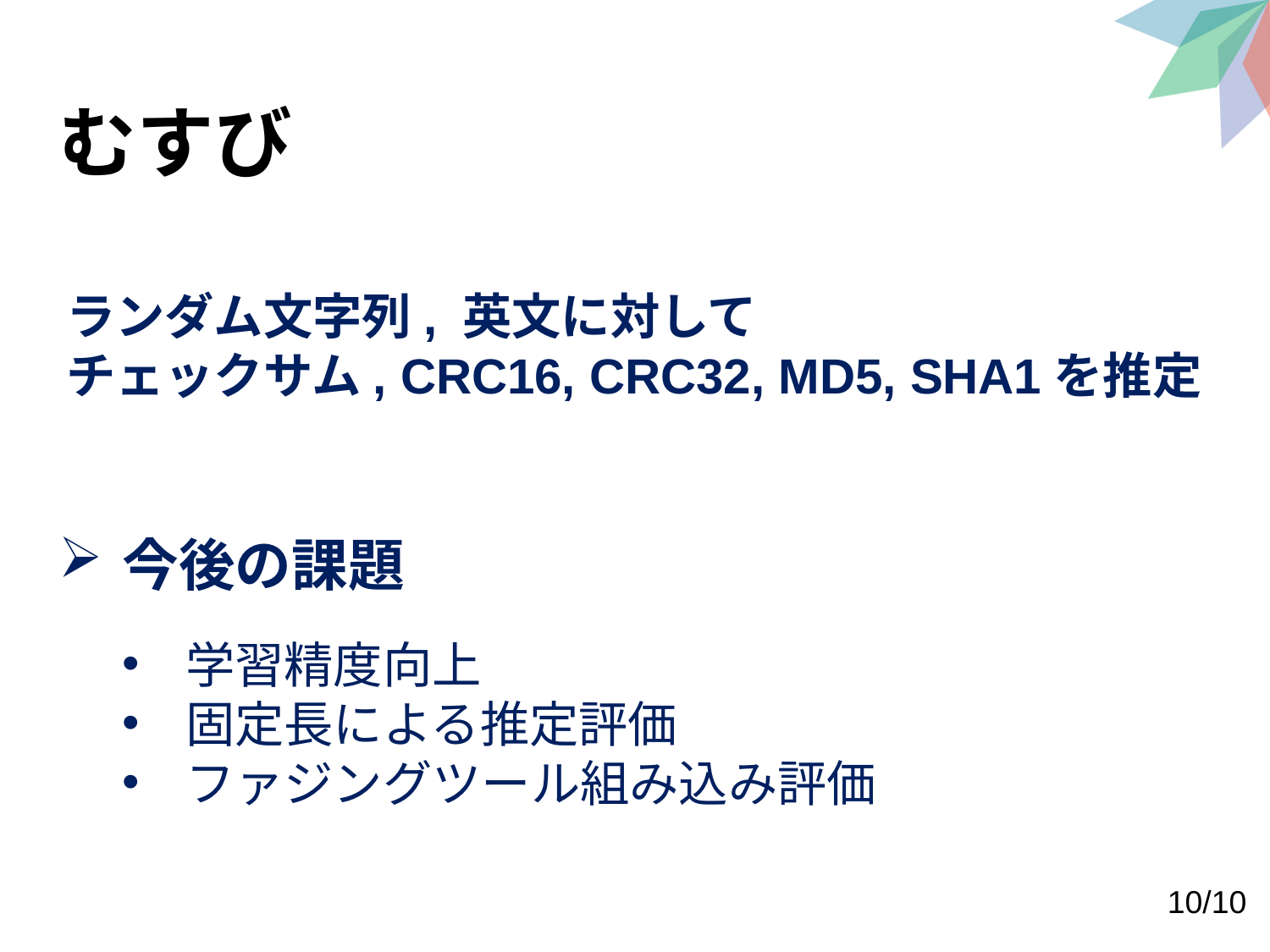

# むすび
現状
ランダム文字列, 英文に対して　　　　　　　　　チェックサム, CRC16, CRC32, MD5, SHA1を推定

今後の課題
今後の課題
学習精度向上
固定長による推定評価
ファジングツール組み込み評価

10/10